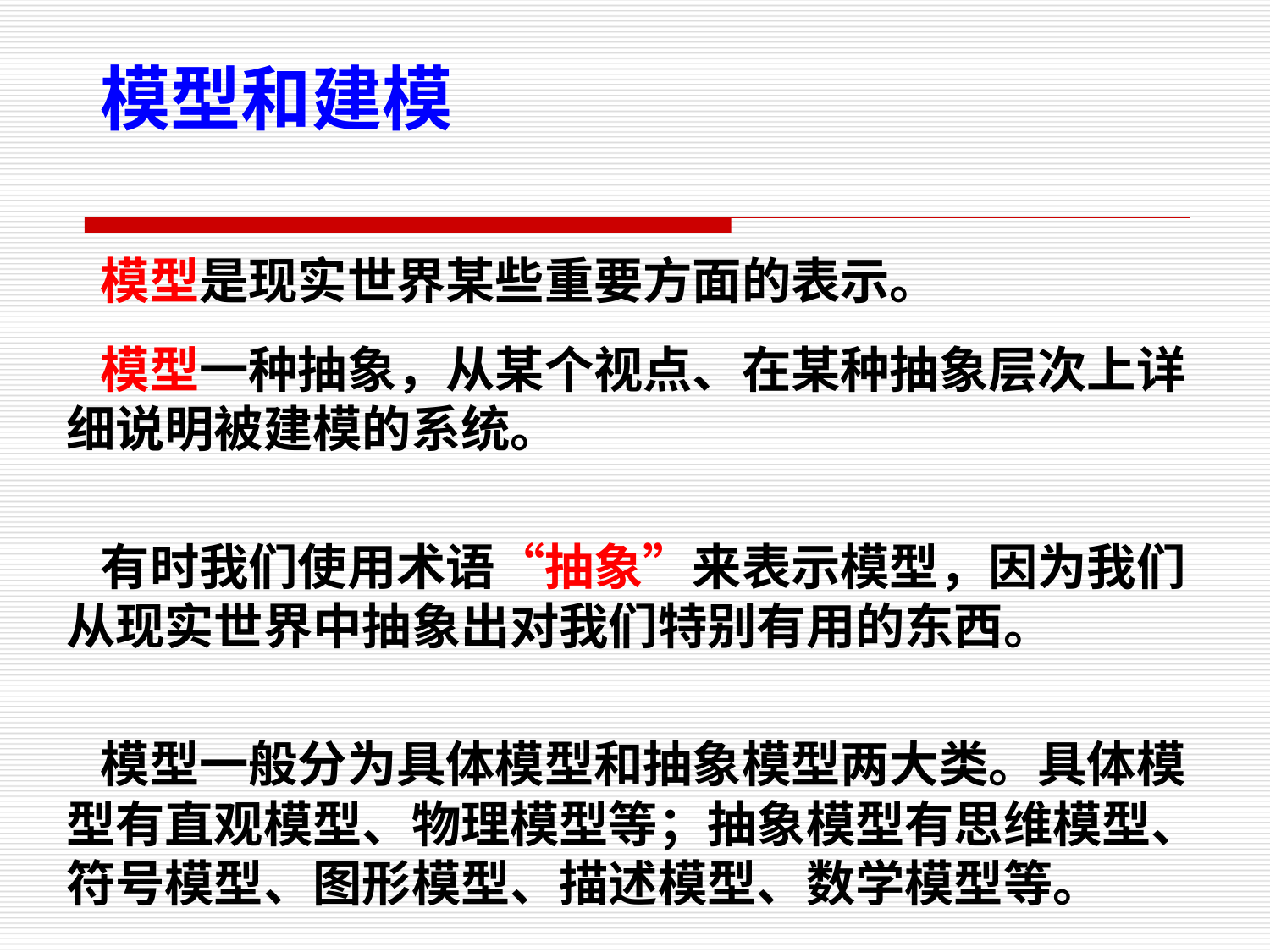

模型和建模
  模型是现实世界某些重要方面的表示。
  模型一种抽象，从某个视点、在某种抽象层次上详细说明被建模的系统。

  有时我们使用术语“抽象”来表示模型，因为我们从现实世界中抽象出对我们特别有用的东西。

  模型一般分为具体模型和抽象模型两大类。具体模型有直观模型、物理模型等；抽象模型有思维模型、符号模型、图形模型、描述模型、数学模型等。